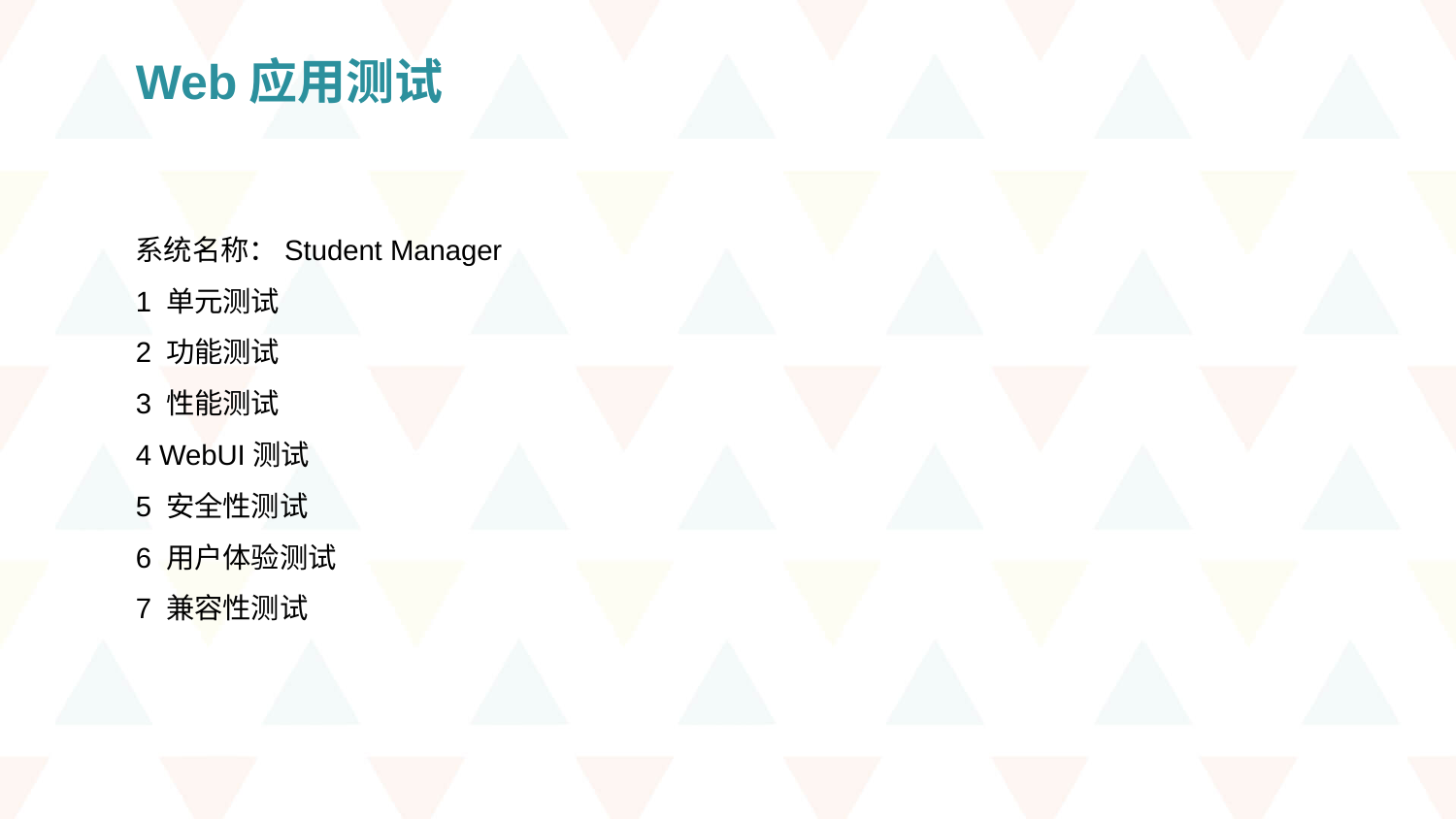

Web应用测试
系统名称：Student Manager
1 单元测试
2 功能测试
3 性能测试
4 WebUI测试
5 安全性测试
6 用户体验测试
7 兼容性测试